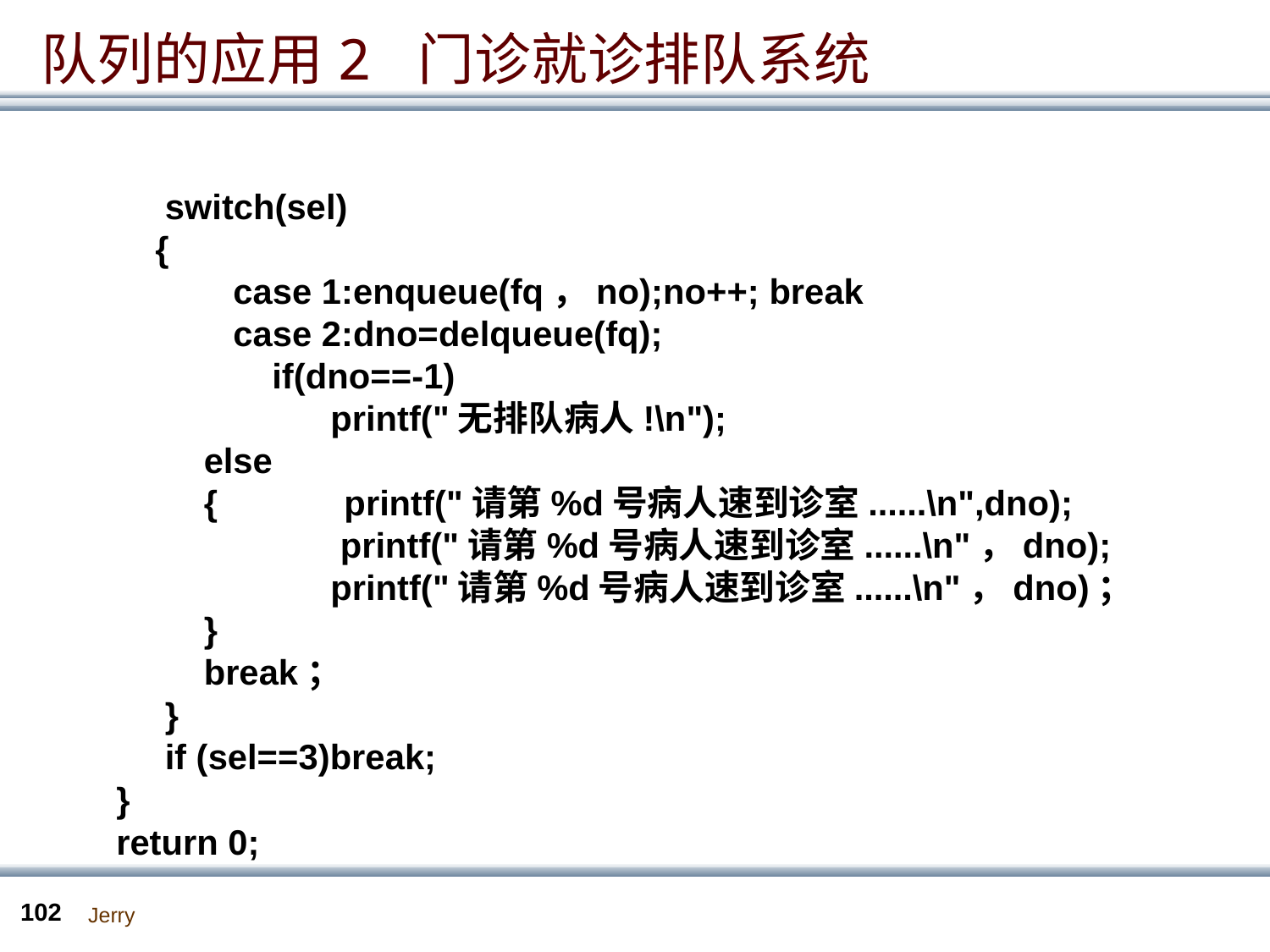

# 队列的应用2 门诊就诊排队系统
     switch(sel)
    {
            case 1:enqueue(fq，no);no++; break
            case 2:dno=delqueue(fq);
                if(dno==-1)
                      printf("无排队病人!\n");
         else
         {             printf("请第%d号病人速到诊室......\n",dno);
                       printf("请第%d号病人速到诊室......\n"，dno);
                      printf("请第%d号病人速到诊室......\n"，dno)；
         }
         break；
     }
     if (sel==3)break;
}
return 0;